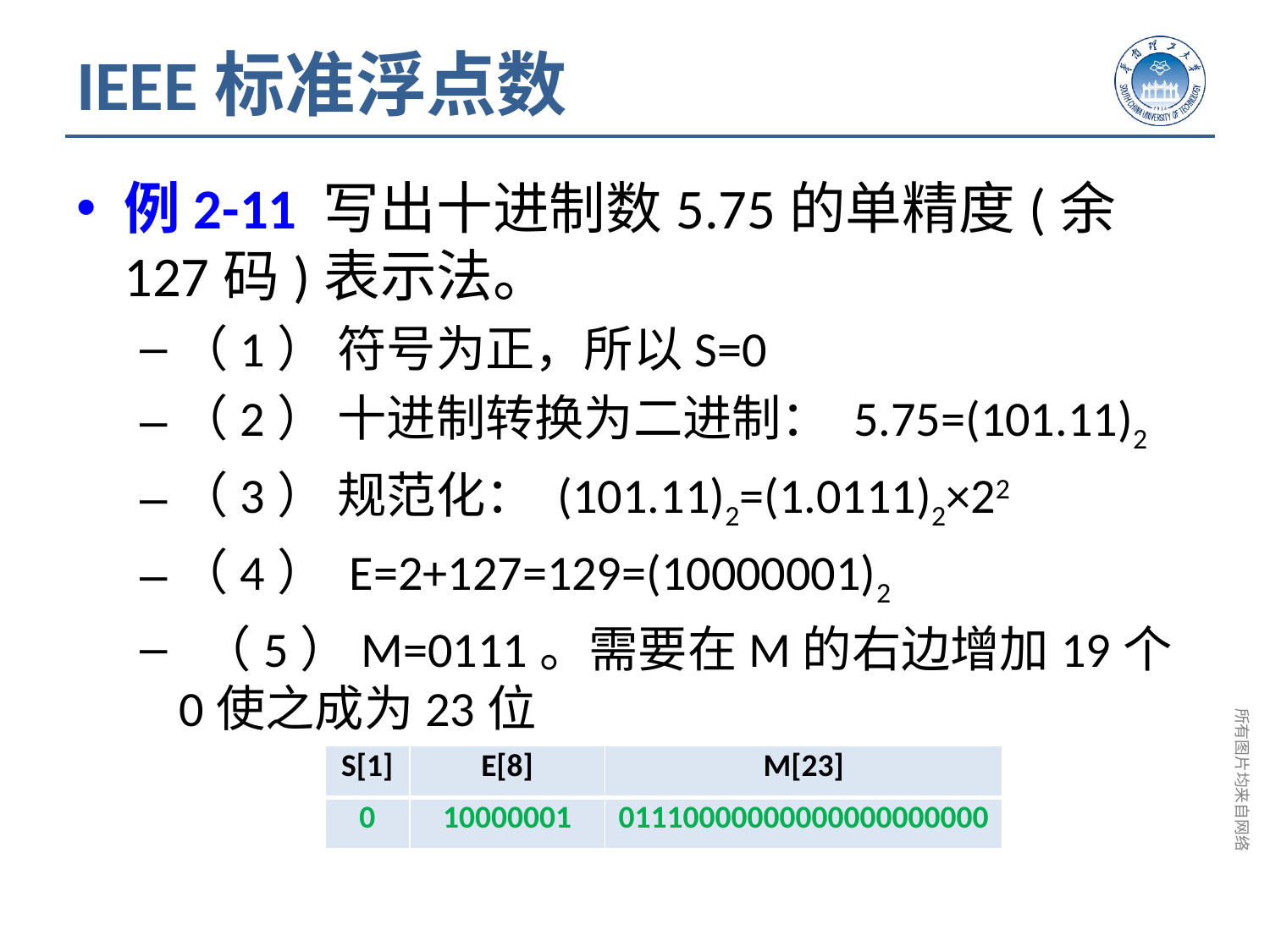

# IEEE标准浮点数
例2-11 写出十进制数5.75的单精度(余127码)表示法。
（1） 符号为正，所以S=0
（2） 十进制转换为二进制： 5.75=(101.11)2
（3） 规范化： (101.11)2=(1.0111)2×22
（4） E=2+127=129=(10000001)2
 （5）M=0111。需要在M的右边增加19个0使之成为23位

| S[1] | E[8] | M[23] |
| --- | --- | --- |
| 0 | 10000001 | 01110000000000000000000 |